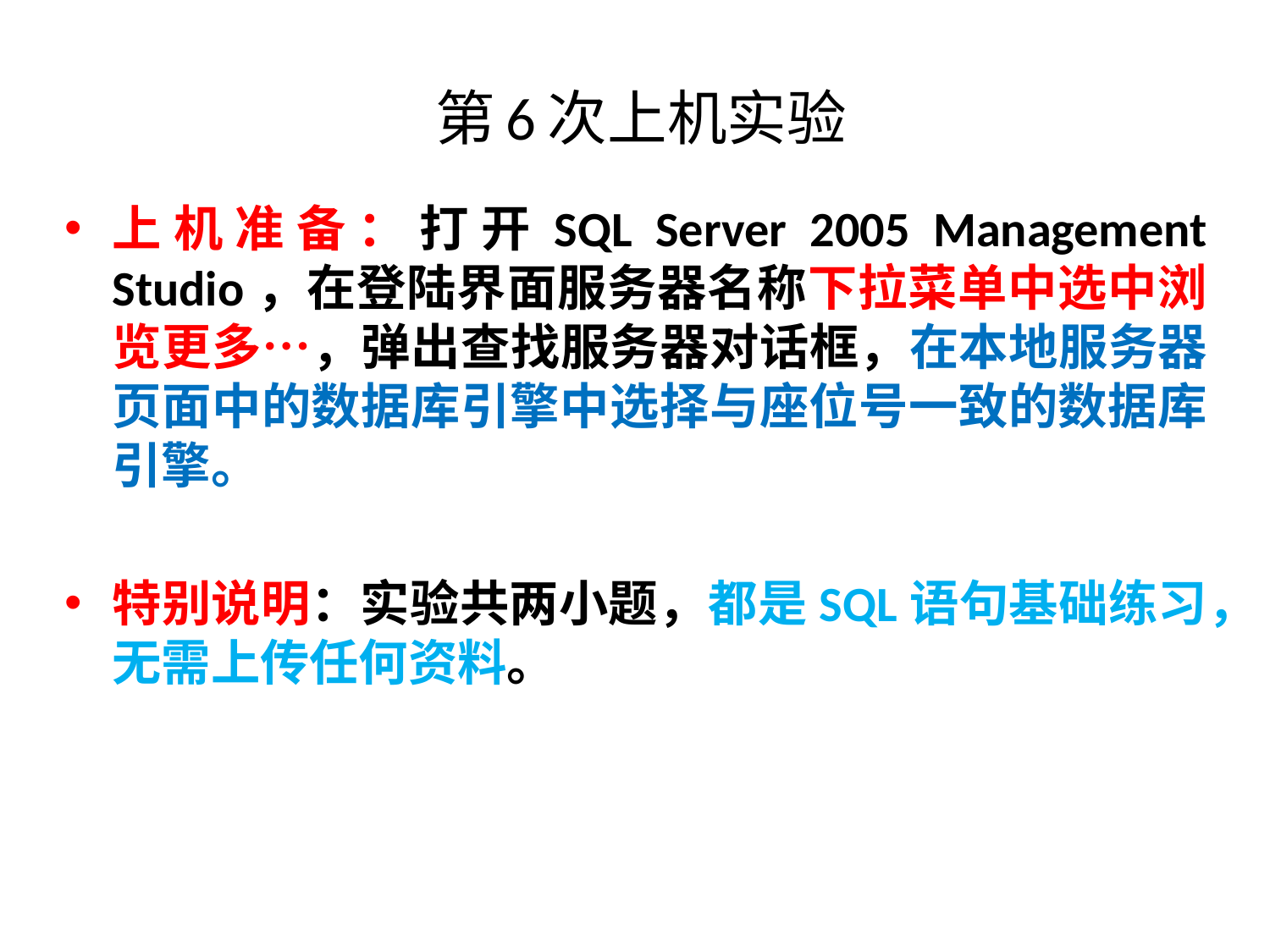

# 第6次上机实验

上机准备：打开SQL Server 2005 Management Studio，在登陆界面服务器名称下拉菜单中选中浏览更多…，弹出查找服务器对话框，在本地服务器页面中的数据库引擎中选择与座位号一致的数据库引擎。

特别说明：实验共两小题，都是SQL语句基础练习，无需上传任何资料。